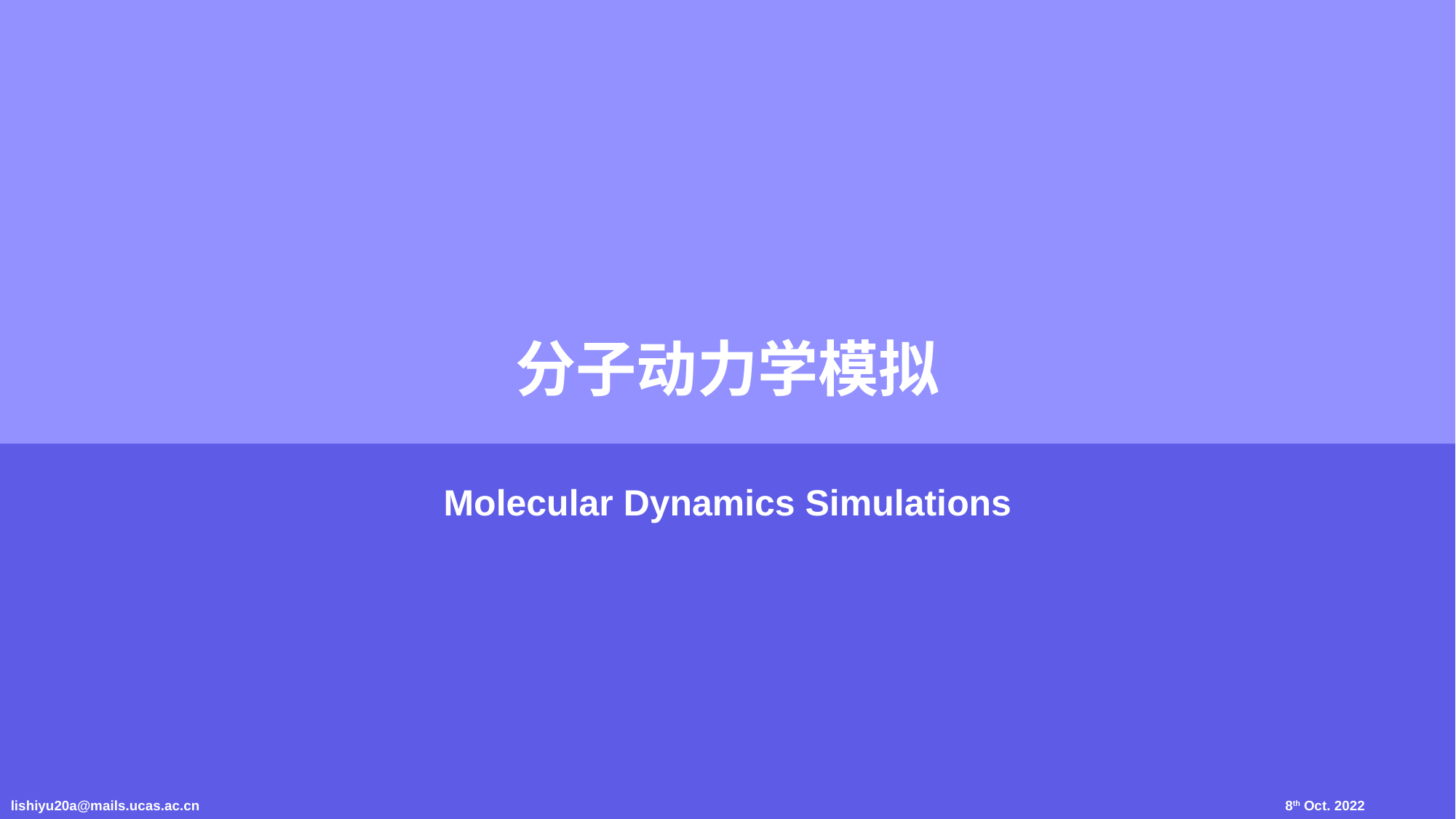

分子动力学模拟
Molecular Dynamics Simulations
lishiyu20a@mails.ucas.ac.cn
8th Oct. 2022